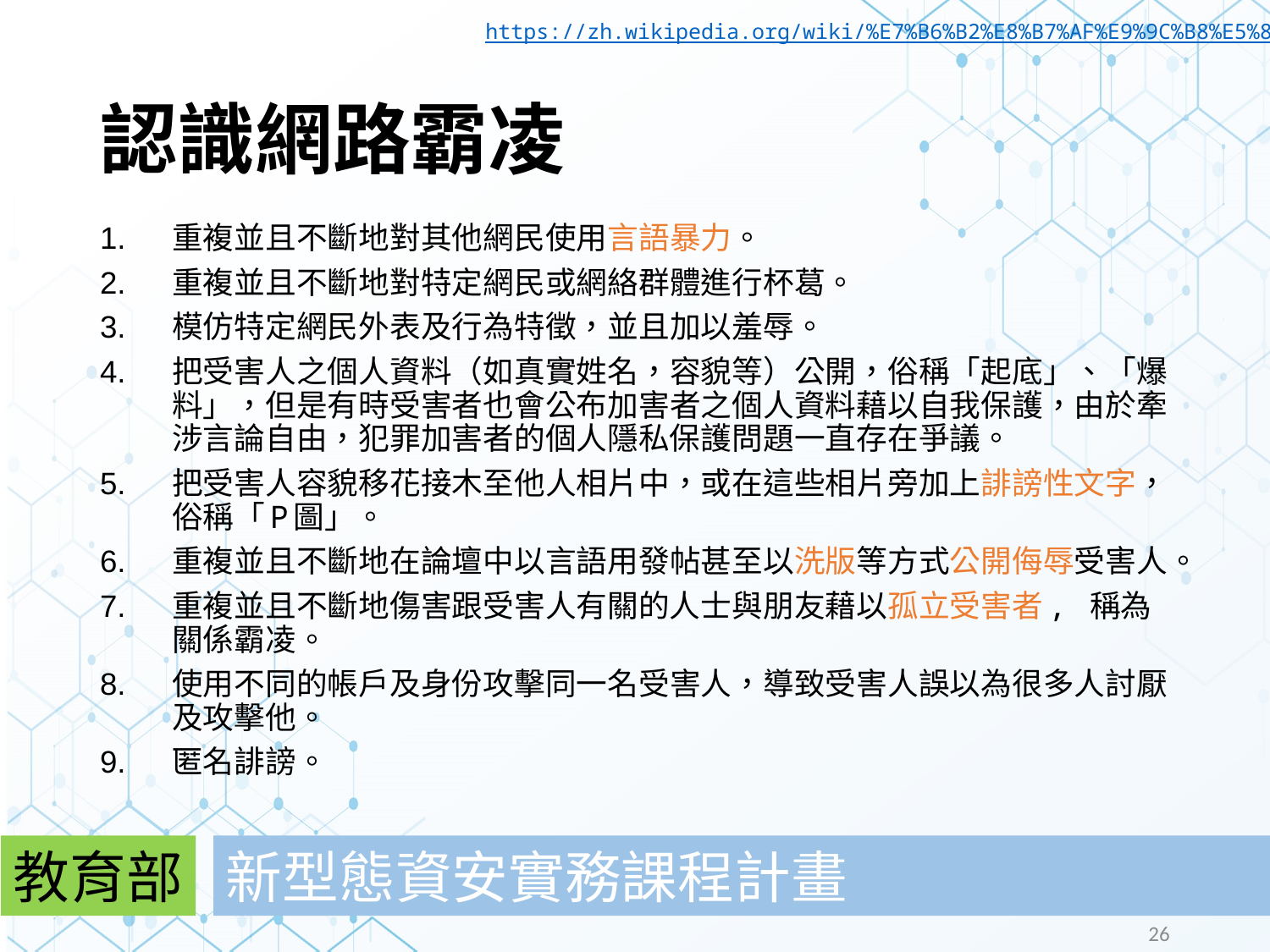

https://zh.wikipedia.org/wiki/%E7%B6%B2%E8%B7%AF%E9%9C%B8%E5%87%8C
# 認識網路霸凌
重複並且不斷地對其他網民使用言語暴力。
重複並且不斷地對特定網民或網絡群體進行杯葛。
模仿特定網民外表及行為特徵，並且加以羞辱。
把受害人之個人資料（如真實姓名，容貌等）公開，俗稱「起底」、「爆料」，但是有時受害者也會公布加害者之個人資料藉以自我保護，由於牽涉言論自由，犯罪加害者的個人隱私保護問題一直存在爭議。
把受害人容貌移花接木至他人相片中，或在這些相片旁加上誹謗性文字，俗稱「P圖」。
重複並且不斷地在論壇中以言語用發帖甚至以洗版等方式公開侮辱受害人。
重複並且不斷地傷害跟受害人有關的人士與朋友藉以孤立受害者, 稱為關係霸凌。
使用不同的帳戶及身份攻擊同一名受害人，導致受害人誤以為很多人討厭及攻擊他。
匿名誹謗。
教育部
新型態資安實務課程計畫
26